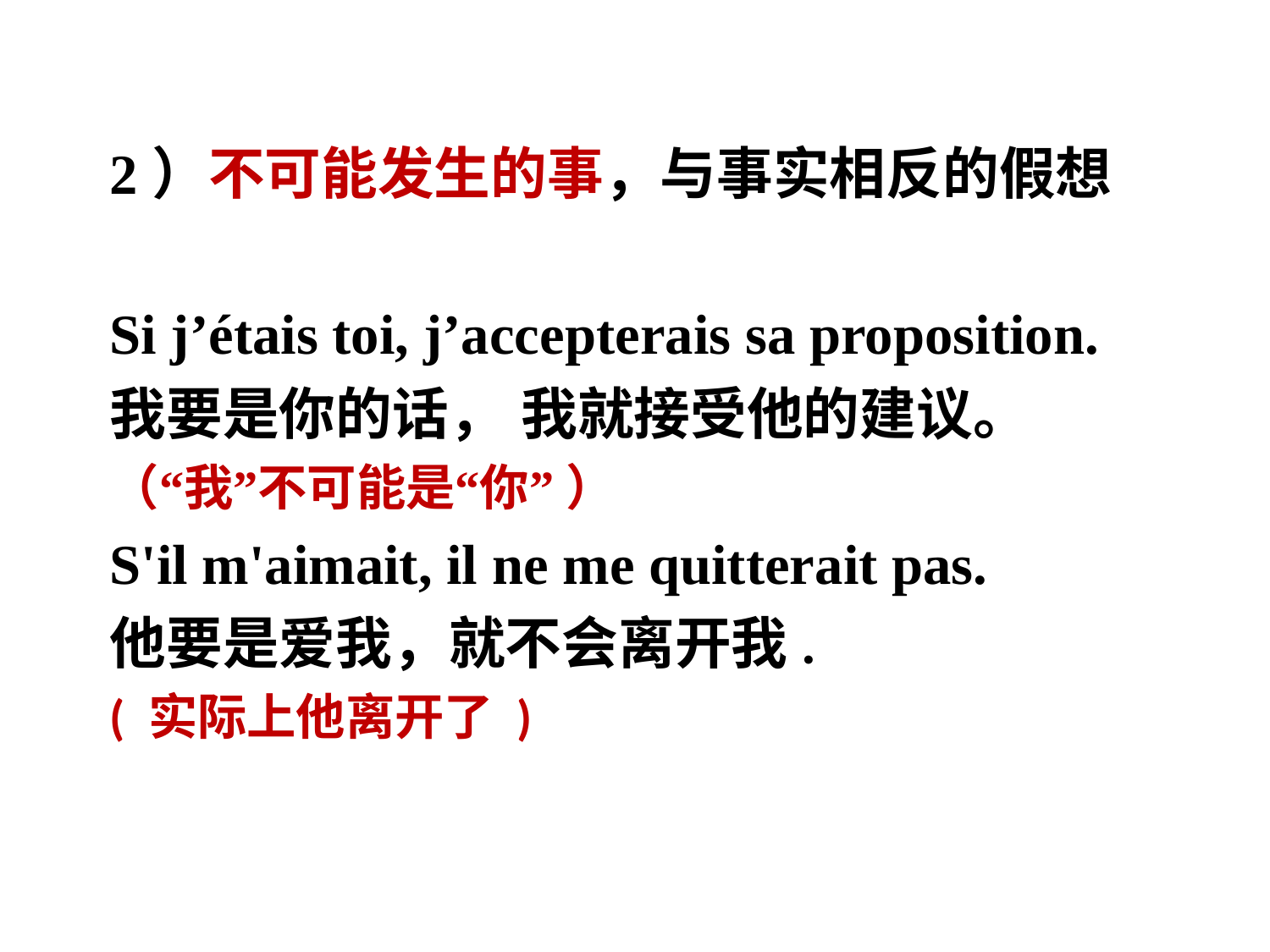

#
2）不可能发生的事，与事实相反的假想

Si j’étais toi, j’accepterais sa proposition.
我要是你的话， 我就接受他的建议。
（“我”不可能是“你” ）
S'il m'aimait, il ne me quitterait pas.
他要是爱我，就不会离开我.
( 实际上他离开了 )